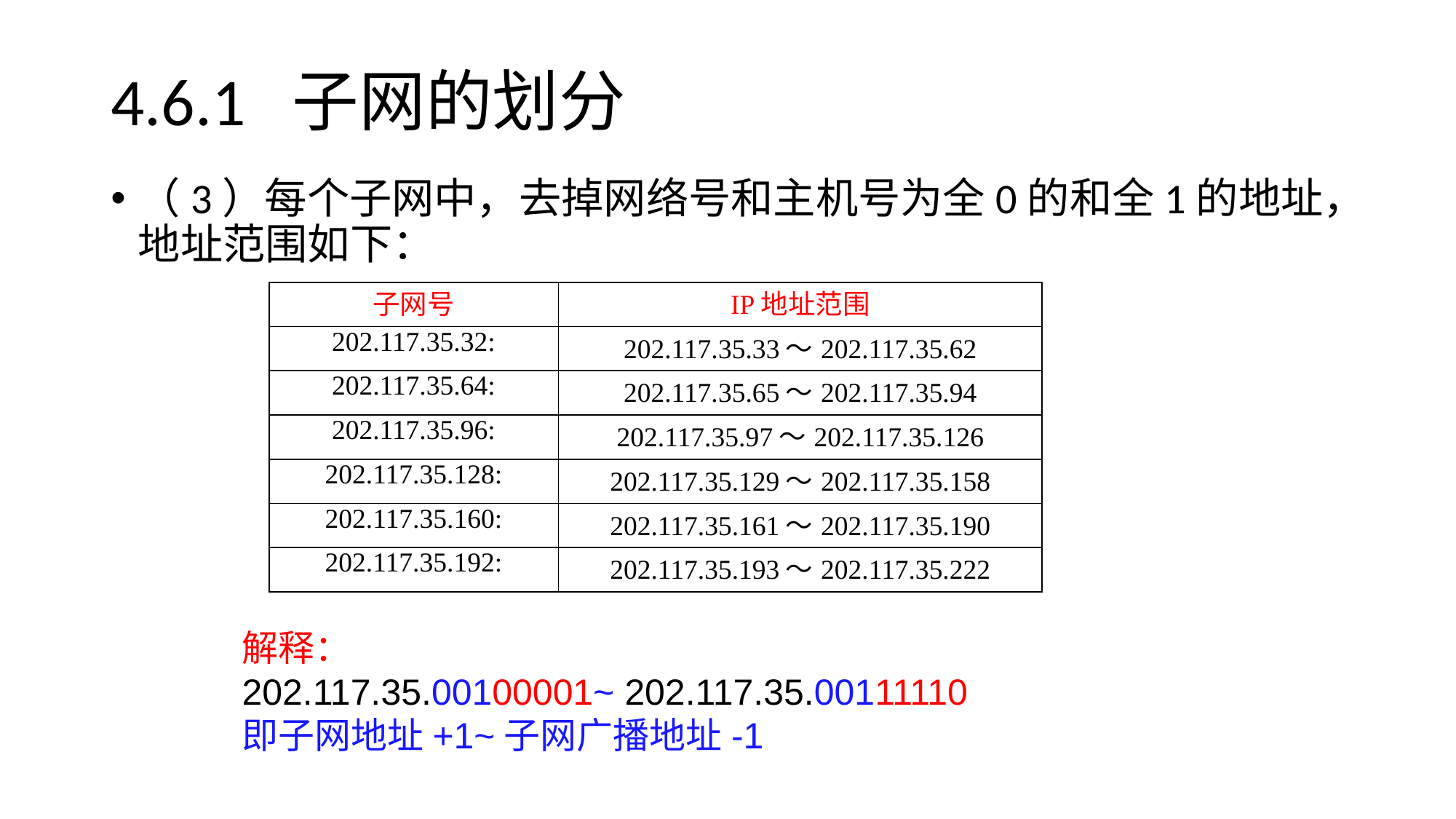

# 4.6.1  子网的划分
（3）每个子网中，去掉网络号和主机号为全0的和全1的地址，地址范围如下：
| 子网号 | IP地址范围 |
| --- | --- |
| 202.117.35.32: | 202.117.35.33～202.117.35.62 |
| 202.117.35.64: | 202.117.35.65～202.117.35.94 |
| 202.117.35.96: | 202.117.35.97～202.117.35.126 |
| 202.117.35.128: | 202.117.35.129～202.117.35.158 |
| 202.117.35.160: | 202.117.35.161～202.117.35.190 |
| 202.117.35.192: | 202.117.35.193～202.117.35.222 |
解释：
202.117.35.00100001~ 202.117.35.00111110
即子网地址+1~子网广播地址-1